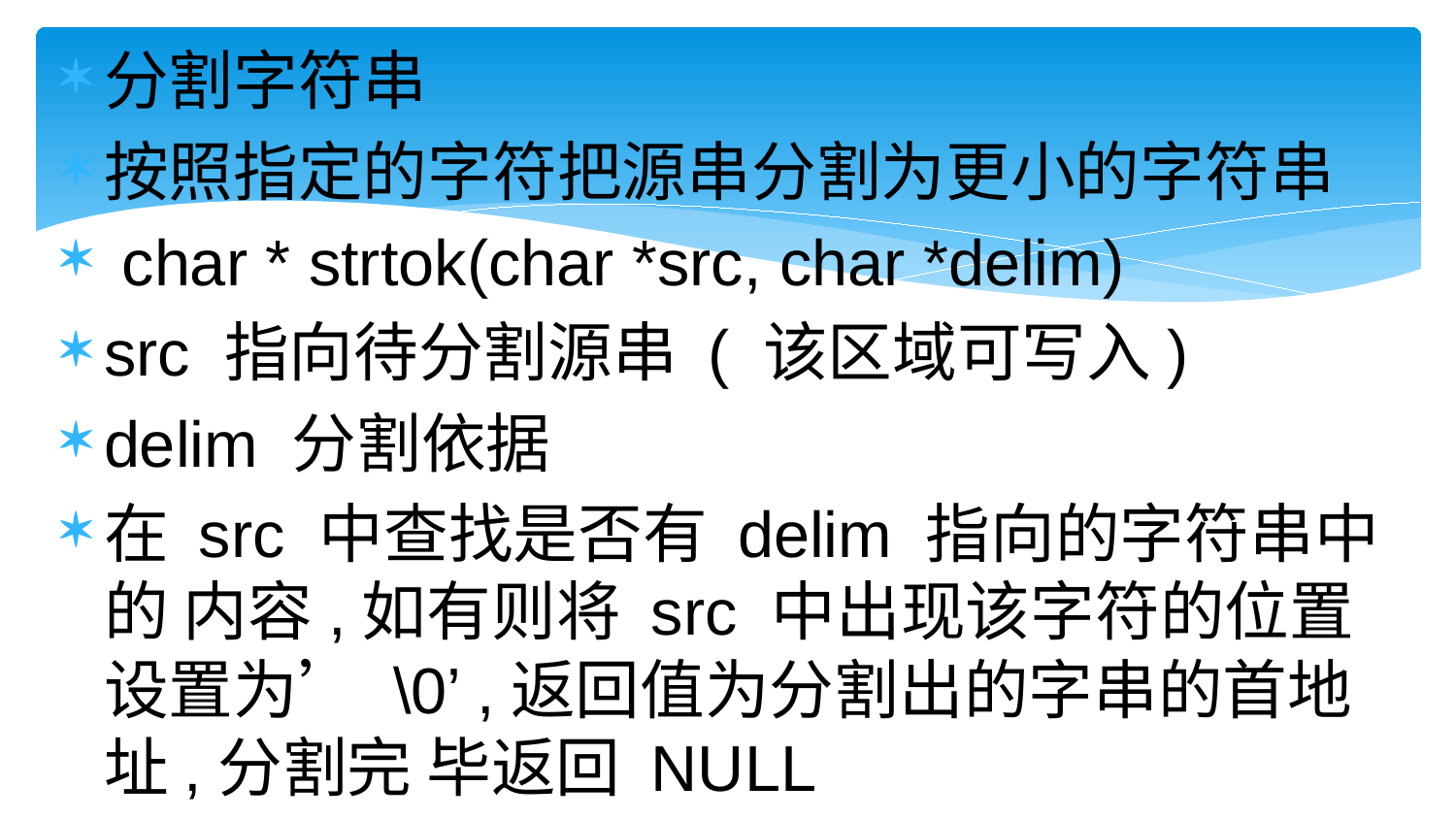

分割字符串
按照指定的字符把源串分割为更小的字符串
 char * strtok(char *src, char *delim)
src 指向待分割源串 ( 该区域可写入)
delim 分割依据
在 src 中查找是否有 delim 指向的字符串中的 内容,如有则将 src 中出现该字符的位置设置为’ \0’ ,返回值为分割出的字串的首地址,分割完 毕返回 NULL